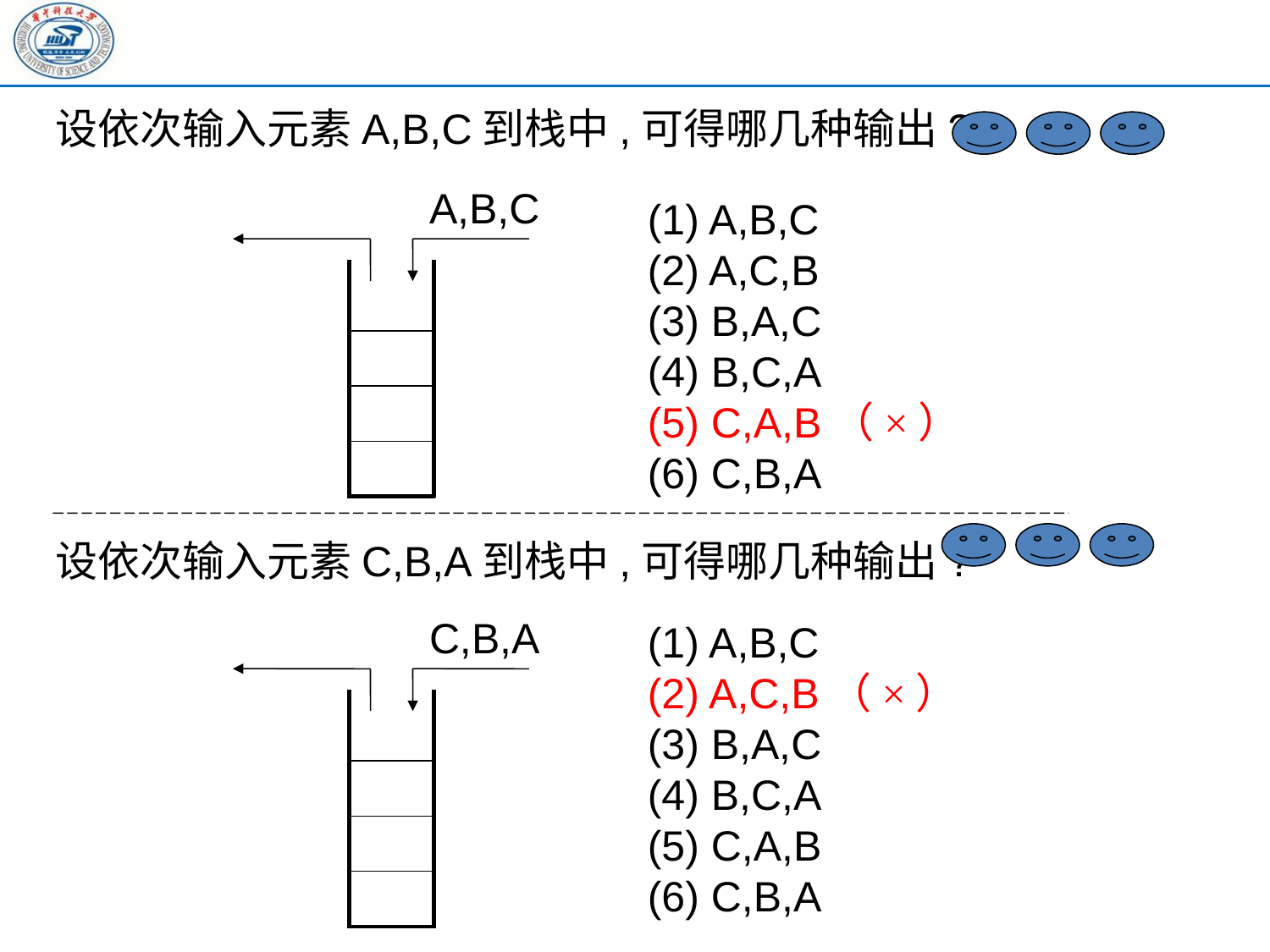

设依次输入元素A,B,C到栈中,可得哪几种输出?

设依次输入元素C,B,A到栈中,可得哪几种输出?

A,B,C
(1) A,B,C
(2) A,C,B
(3) B,A,C
(4) B,C,A
(5) C,A,B（×）
(6) C,B,A

|  |
| --- |
|  |
|  |
|  |

C,B,A
(1) A,B,C
(2) A,C,B（×）
(3) B,A,C
(4) B,C,A
(5) C,A,B
(6) C,B,A

|  |
| --- |
|  |
|  |
|  |